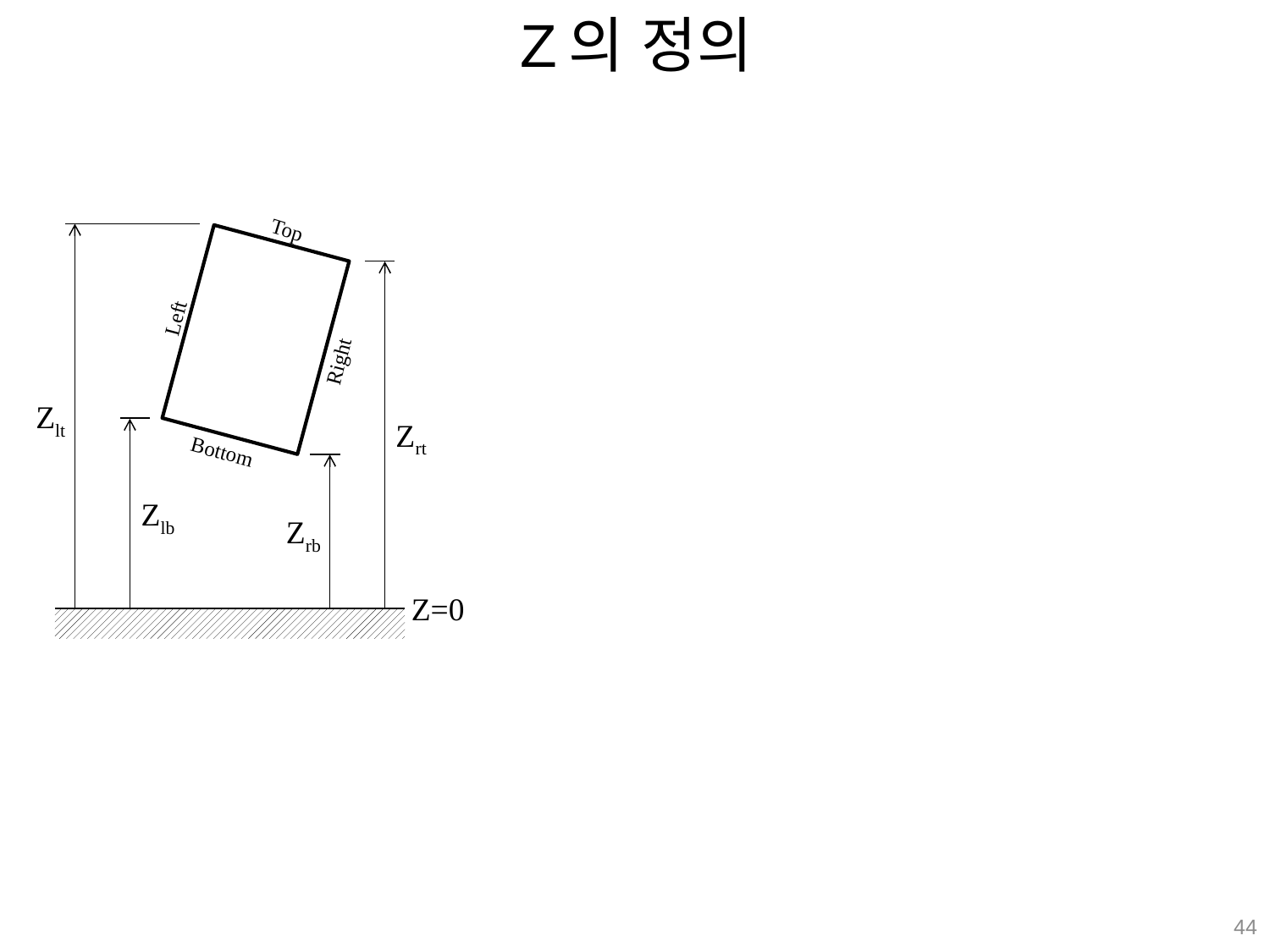

# Z의 정의
Top

Zlt
Zrt
Zlb
Zrb
Z=0
Left
Right
Bottom

44